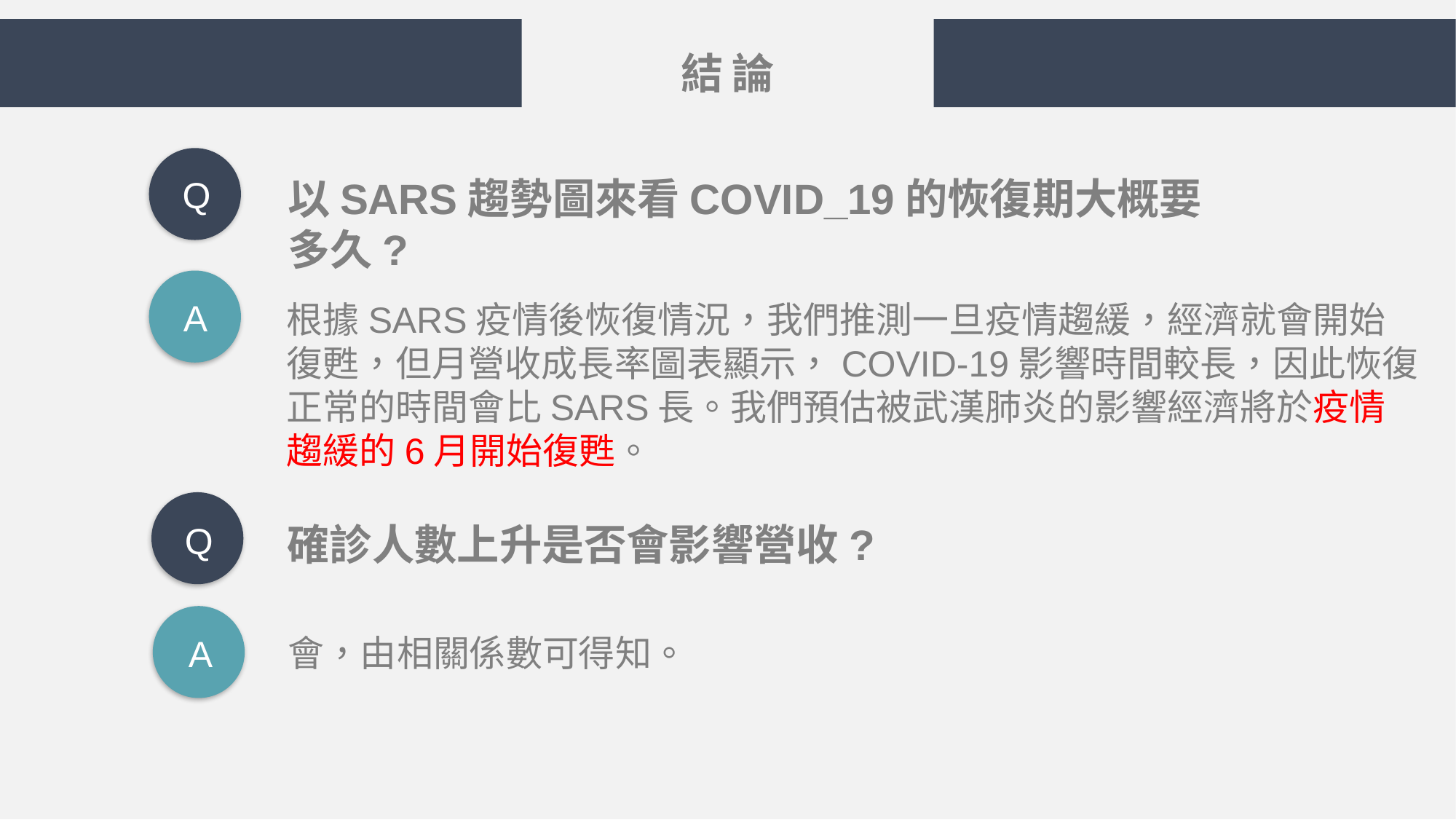

結論

以SARS趨勢圖來看COVID_19的恢復期大概要多久?
Q

A
根據SARS疫情後恢復情況，我們推測一旦疫情趨緩，經濟就會開始復甦，但月營收成長率圖表顯示，COVID-19影響時間較長，因此恢復正常的時間會比SARS長。我們預估被武漢肺炎的影響經濟將於疫情趨緩的6月開始復甦。

Q
確診人數上升是否會影響營收?

會，由相關係數可得知。
A